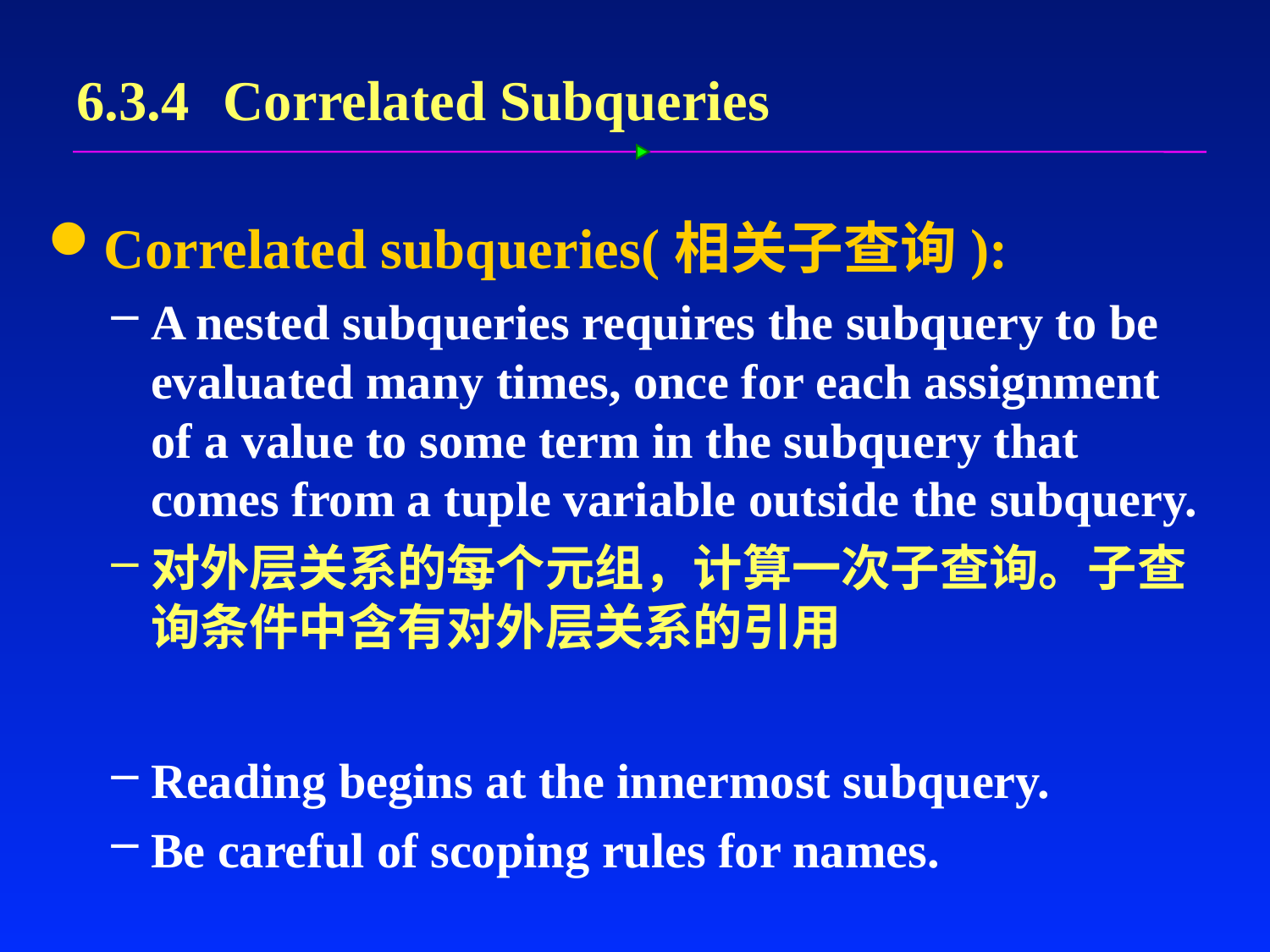

# 6.3.4  Correlated Subqueries

Correlated subqueries(相关子查询):
A nested subqueries requires the subquery to be evaluated many times, once for each assignment of a value to some term in the subquery that comes from a tuple variable outside the subquery.
对外层关系的每个元组，计算一次子查询。子查询条件中含有对外层关系的引用

Reading begins at the innermost subquery.
Be careful of scoping rules for names.